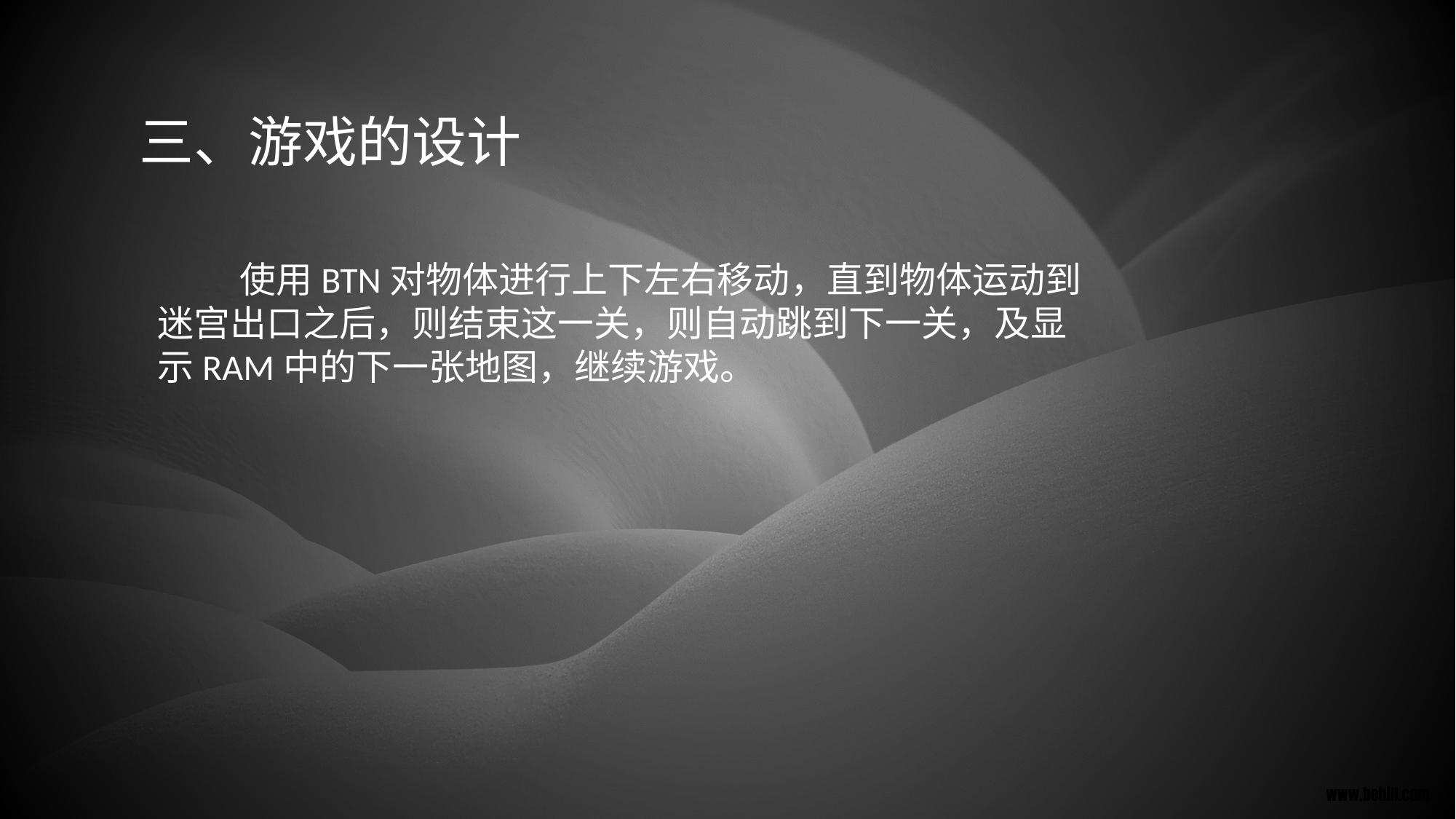

三、游戏的设计
         使用BTN对物体进行上下左右移动，直到物体运动到迷宫出口之后，则结束这一关，则自动跳到下一关，及显示RAM中的下一张地图，继续游戏。